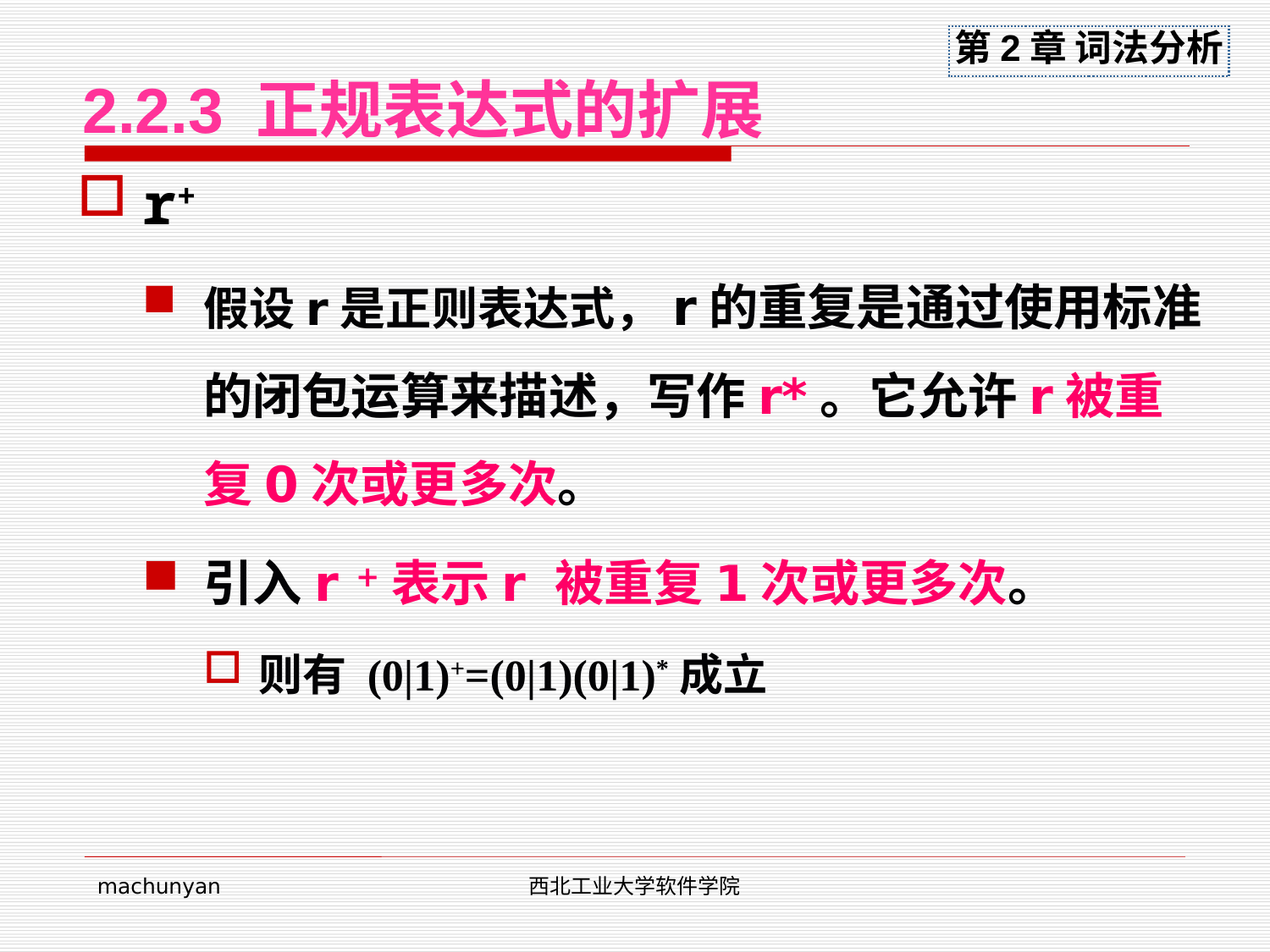

# 2.2.3 正规表达式的扩展
r+
假设r是正则表达式，r的重复是通过使用标准的闭包运算来描述，写作r*。它允许r被重复0次或更多次。
引入r +表示r 被重复1次或更多次。
则有 (0|1)+=(0|1)(0|1)*成立
machunyan

西北工业大学软件学院
30